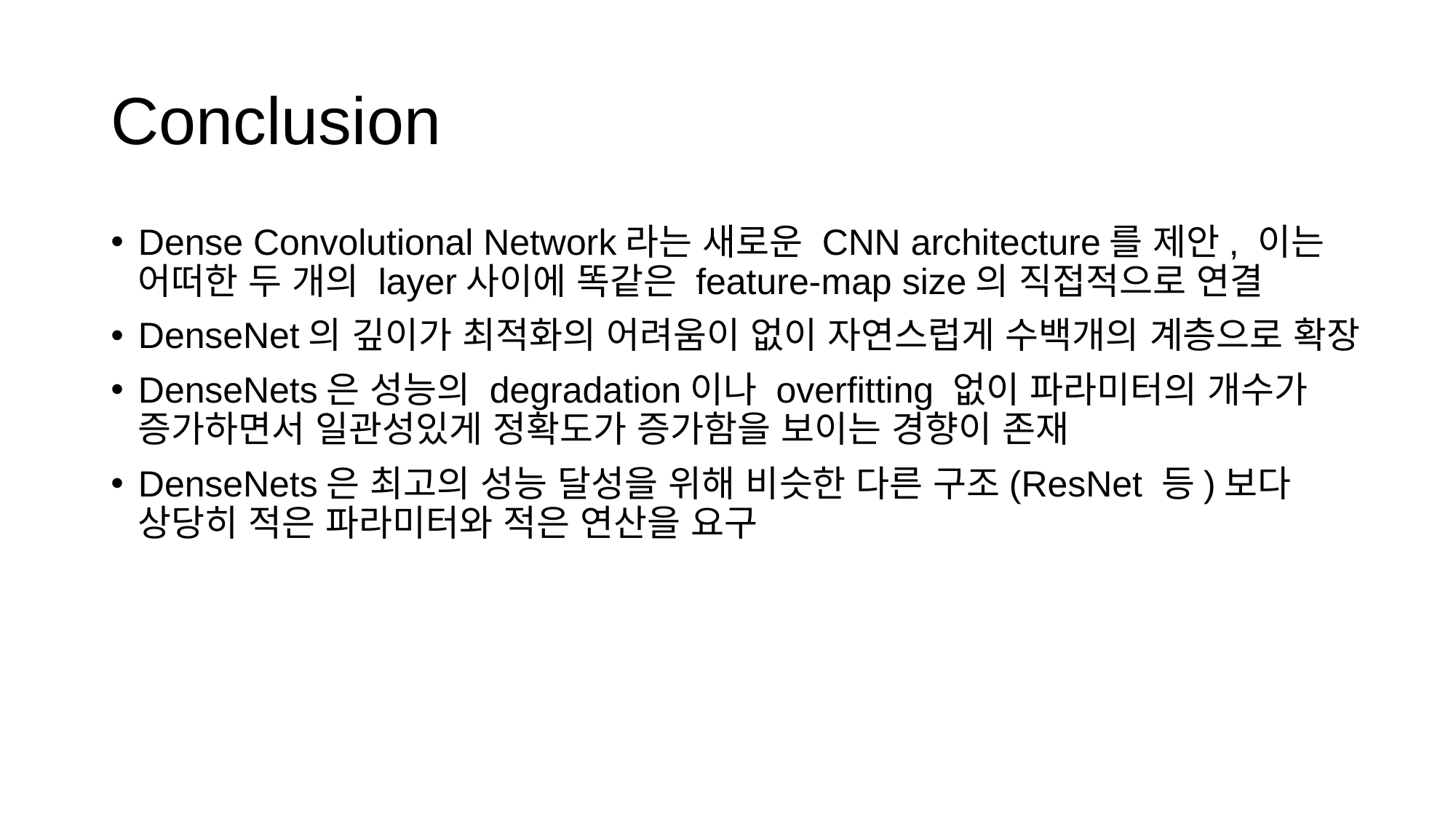

# Conclusion
Dense Convolutional Network라는 새로운 CNN architecture를 제안, 이는 어떠한 두 개의 layer사이에 똑같은 feature-map size의 직접적으로 연결
DenseNet의 깊이가 최적화의 어려움이 없이 자연스럽게 수백개의 계층으로 확장
DenseNets은 성능의 degradation이나 overfitting 없이 파라미터의 개수가 증가하면서 일관성있게 정확도가 증가함을 보이는 경향이 존재
DenseNets은 최고의 성능 달성을 위해 비슷한 다른 구조(ResNet 등)보다 상당히 적은 파라미터와 적은 연산을 요구